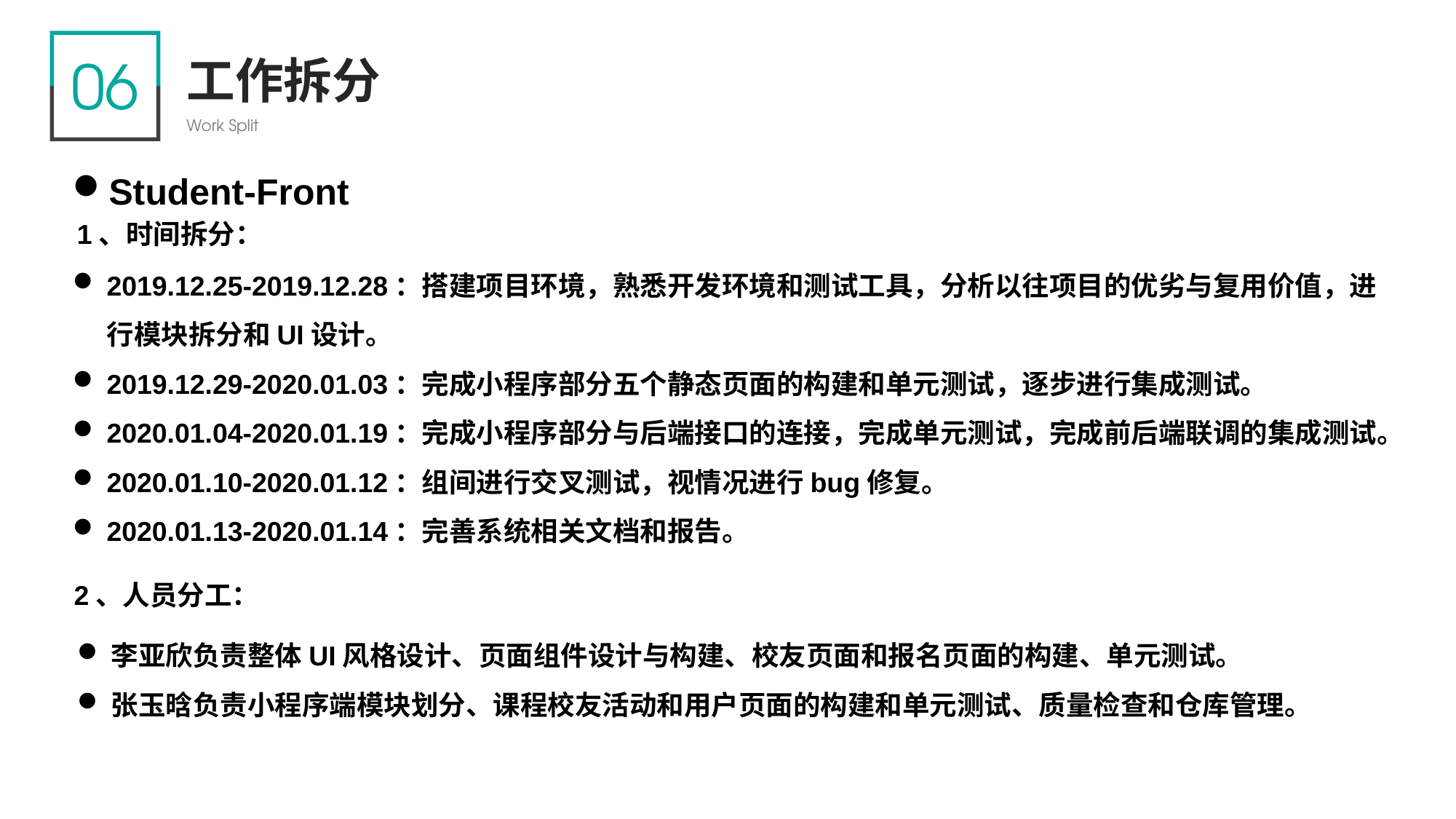

06
工作拆分
Work Split

Student-Front
1、时间拆分：
2019.12.25-2019.12.28：搭建项目环境，熟悉开发环境和测试工具，分析以往项目的优劣与复用价值，进行模块拆分和UI设计。
2019.12.29-2020.01.03：完成小程序部分五个静态页面的构建和单元测试，逐步进行集成测试。
2020.01.04-2020.01.19：完成小程序部分与后端接口的连接，完成单元测试，完成前后端联调的集成测试。
2020.01.10-2020.01.12：组间进行交叉测试，视情况进行bug修复。
2020.01.13-2020.01.14：完善系统相关文档和报告。
2、人员分工：
李亚欣负责整体UI风格设计、页面组件设计与构建、校友页面和报名页面的构建、单元测试。
张玉晗负责小程序端模块划分、课程校友活动和用户页面的构建和单元测试、质量检查和仓库管理。